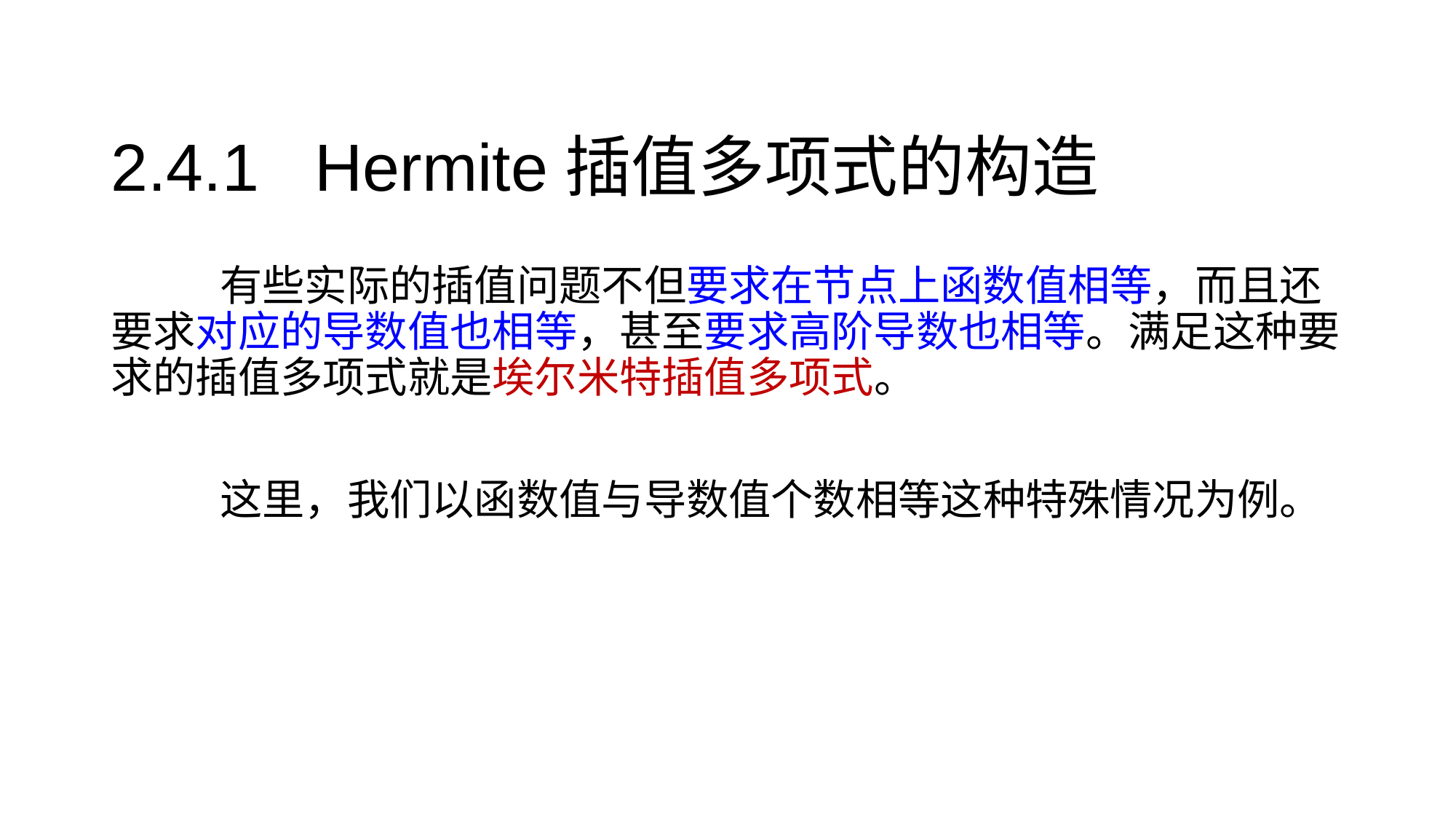

# 2.4.1   Hermite插值多项式的构造
	有些实际的插值问题不但要求在节点上函数值相等，而且还要求对应的导数值也相等，甚至要求高阶导数也相等。满足这种要求的插值多项式就是埃尔米特插值多项式。

	这里，我们以函数值与导数值个数相等这种特殊情况为例。